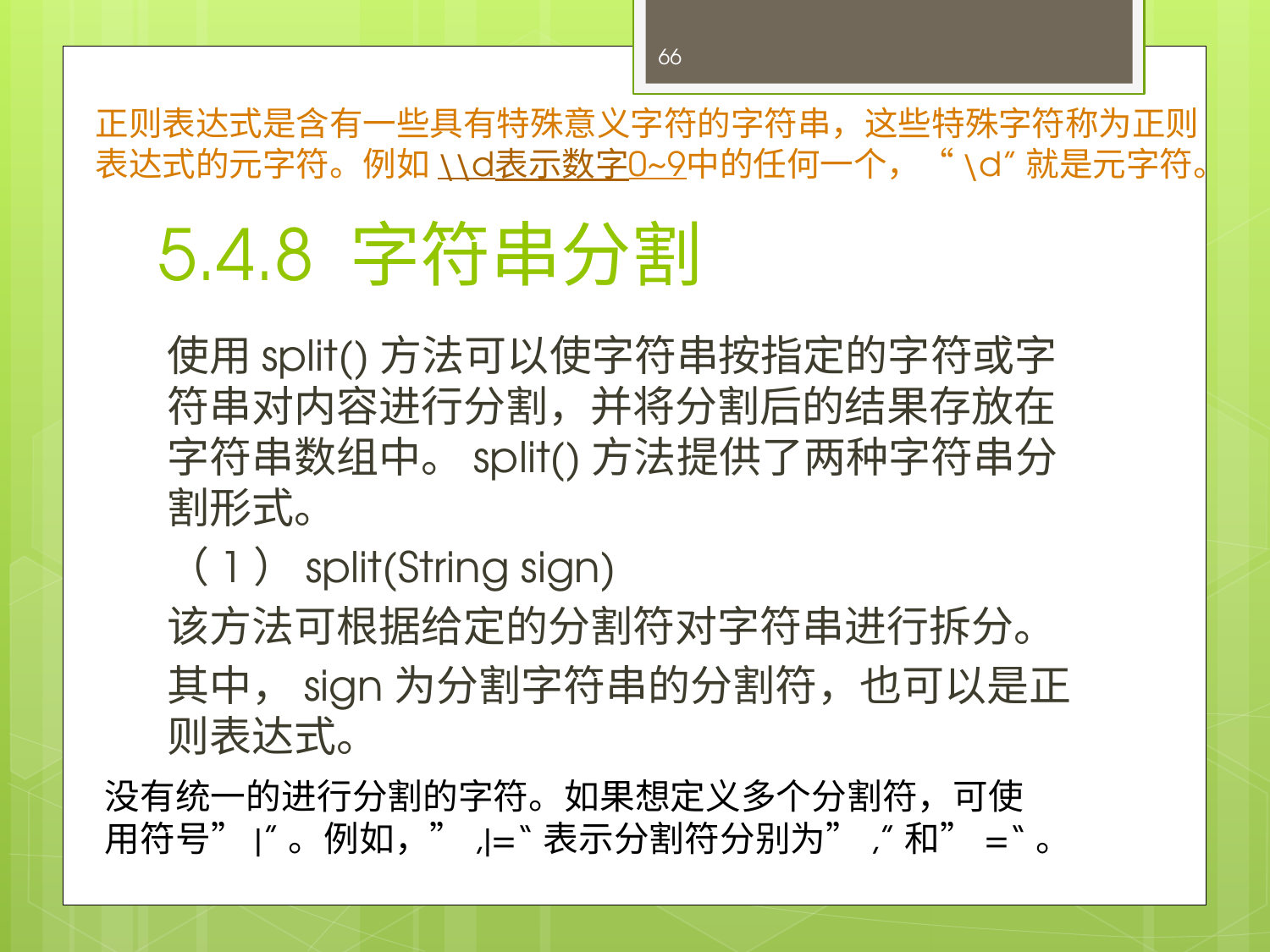

66
正则表达式是含有一些具有特殊意义字符的字符串，这些特殊字符称为正则
表达式的元字符。例如\\d表示数字0~9中的任何一个，“\d”就是元字符。
# 5.4.8 字符串分割
使用split()方法可以使字符串按指定的字符或字符串对内容进行分割，并将分割后的结果存放在字符串数组中。split()方法提供了两种字符串分割形式。
（1）split(String sign)
该方法可根据给定的分割符对字符串进行拆分。
其中，sign为分割字符串的分割符，也可以是正则表达式。
没有统一的进行分割的字符。如果想定义多个分割符，可使
用符号”|”。例如，”,|=“表示分割符分别为”,”和”=“。